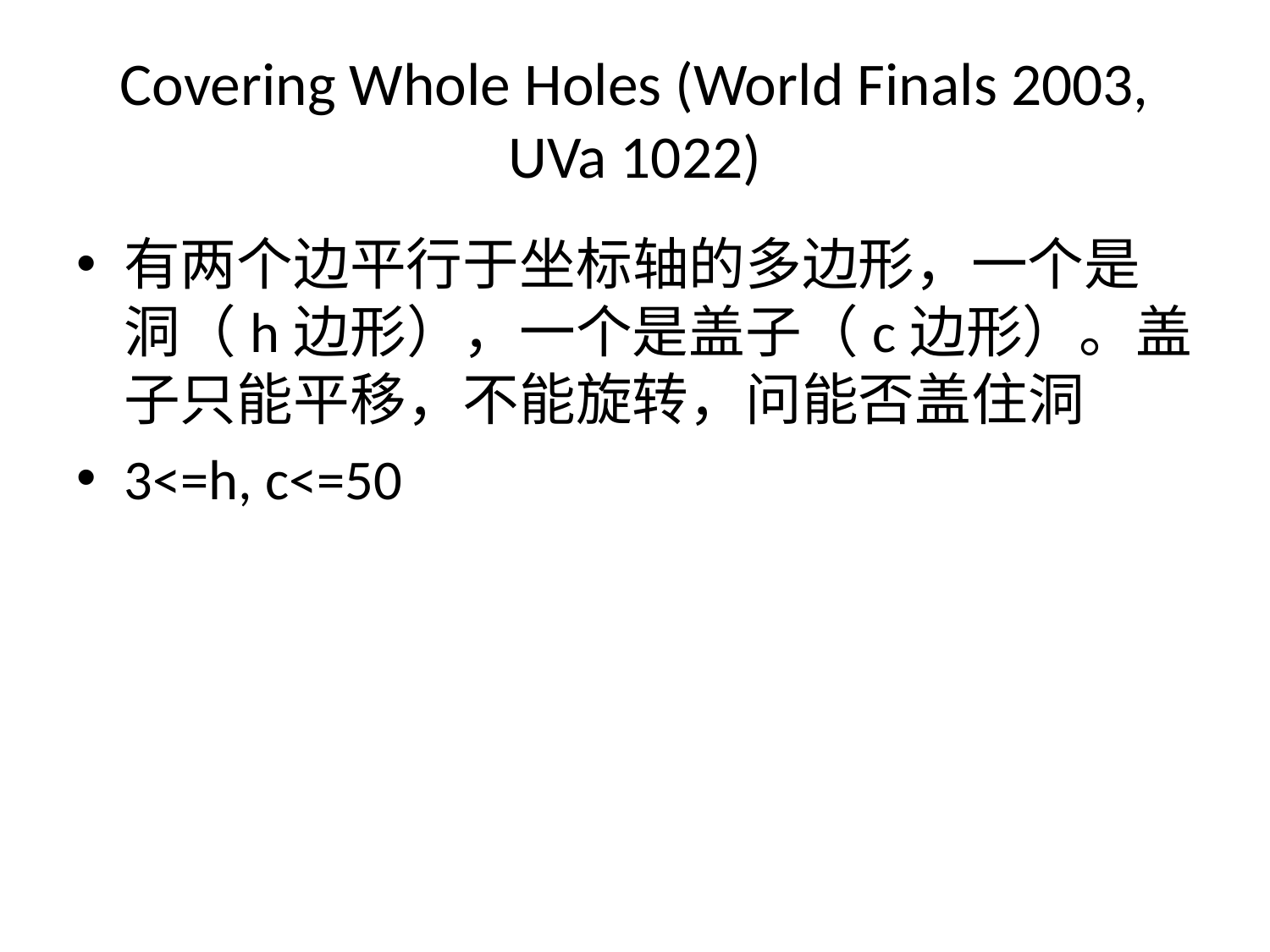

# Covering Whole Holes (World Finals 2003, UVa 1022)
有两个边平行于坐标轴的多边形，一个是洞（h边形），一个是盖子（c边形）。盖子只能平移，不能旋转，问能否盖住洞
3<=h, c<=50